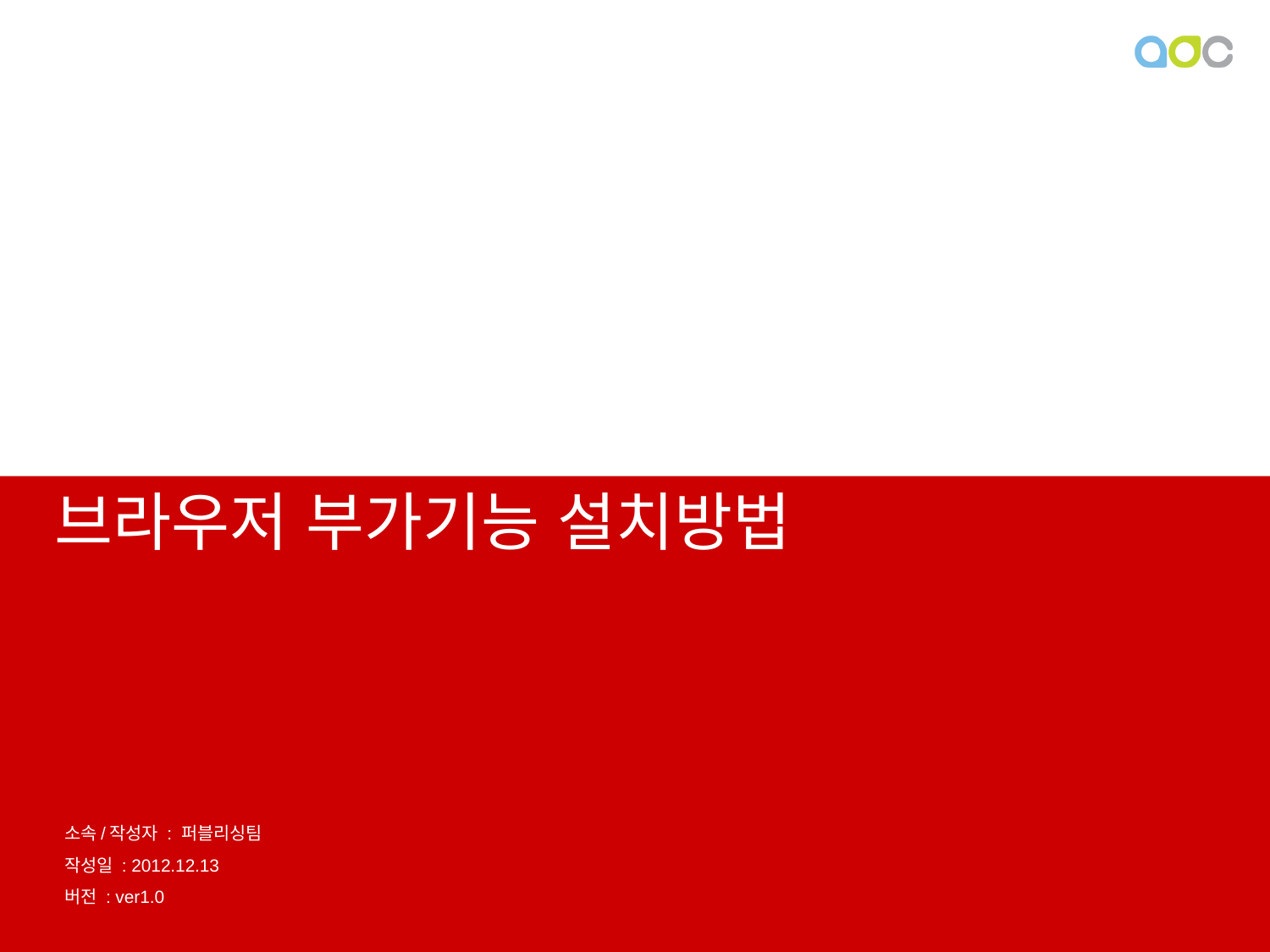

브라우저 부가기능 설치방법
소속/작성자 : 퍼블리싱팀
작성일 : 2012.12.13
버전 : ver1.0